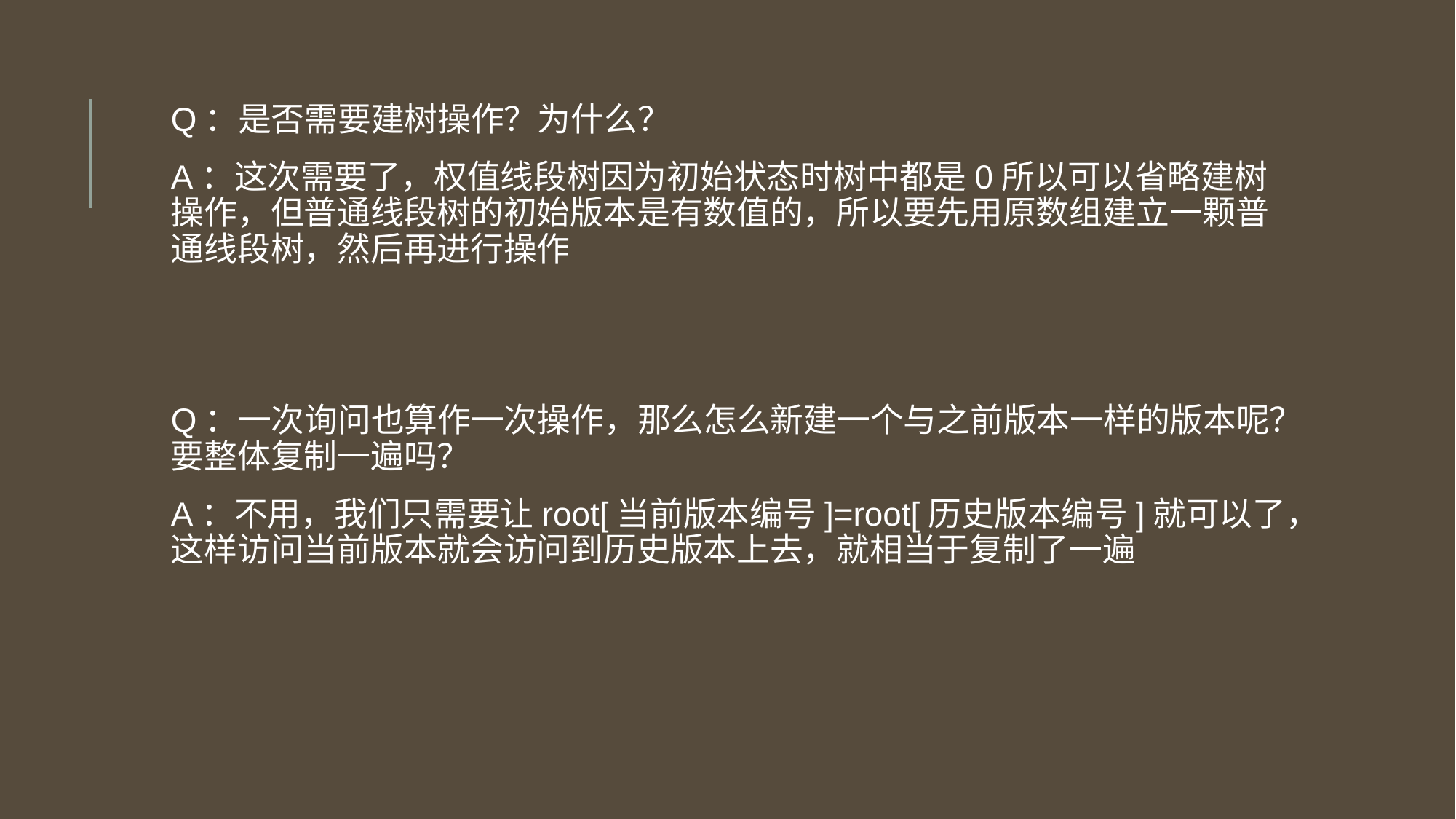

Q：是否需要建树操作？为什么？
A：这次需要了，权值线段树因为初始状态时树中都是0所以可以省略建树操作，但普通线段树的初始版本是有数值的，所以要先用原数组建立一颗普通线段树，然后再进行操作

Q：一次询问也算作一次操作，那么怎么新建一个与之前版本一样的版本呢？要整体复制一遍吗？
A：不用，我们只需要让root[当前版本编号]=root[历史版本编号]就可以了，这样访问当前版本就会访问到历史版本上去，就相当于复制了一遍